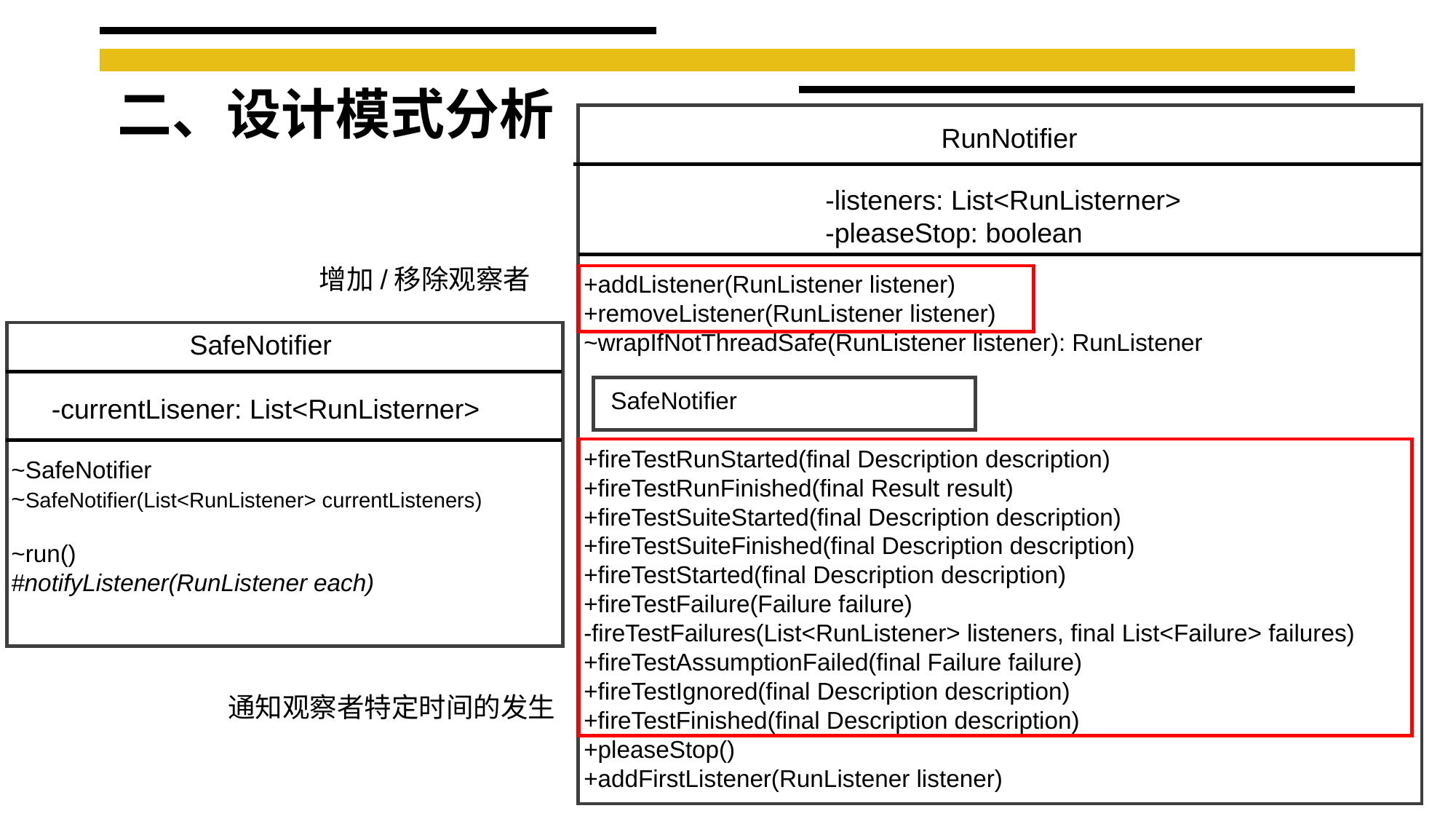

二、设计模式分析

RunNotifier
-listeners: List<RunListerner>
-pleaseStop: boolean
增加/移除观察者
+addListener(RunListener listener)
+removeListener(RunListener listener)
~wrapIfNotThreadSafe(RunListener listener): RunListener

    SafeNotifier

+fireTestRunStarted(final Description description)
+fireTestRunFinished(final Result result)
+fireTestSuiteStarted(final Description description)
+fireTestSuiteFinished(final Description description)
+fireTestStarted(final Description description)
+fireTestFailure(Failure failure)
-fireTestFailures(List<RunListener> listeners, final List<Failure> failures)
+fireTestAssumptionFailed(final Failure failure)
+fireTestIgnored(final Description description)
+fireTestFinished(final Description description)
+pleaseStop()
+addFirstListener(RunListener listener)

SafeNotifier

-currentLisener: List<RunListerner>

~SafeNotifier
~SafeNotifier(List<RunListener> currentListeners)

~run()
#notifyListener(RunListener each)
通知观察者特定时间的发生